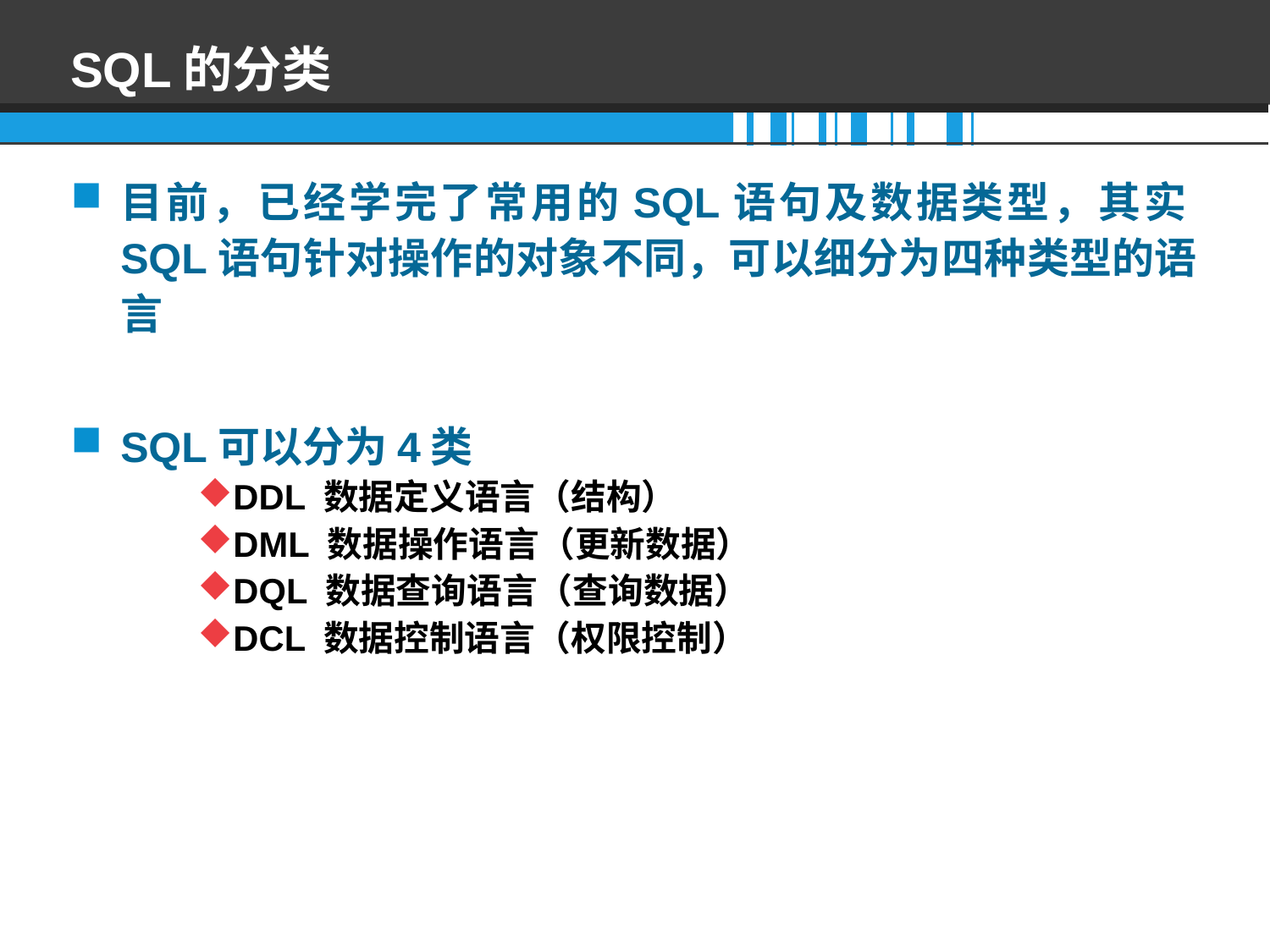

# SQL的分类
目前，已经学完了常用的SQL语句及数据类型，其实SQL语句针对操作的对象不同，可以细分为四种类型的语言

SQL可以分为4类
DDL 数据定义语言（结构）
DML 数据操作语言（更新数据）
DQL 数据查询语言（查询数据）
DCL 数据控制语言（权限控制）